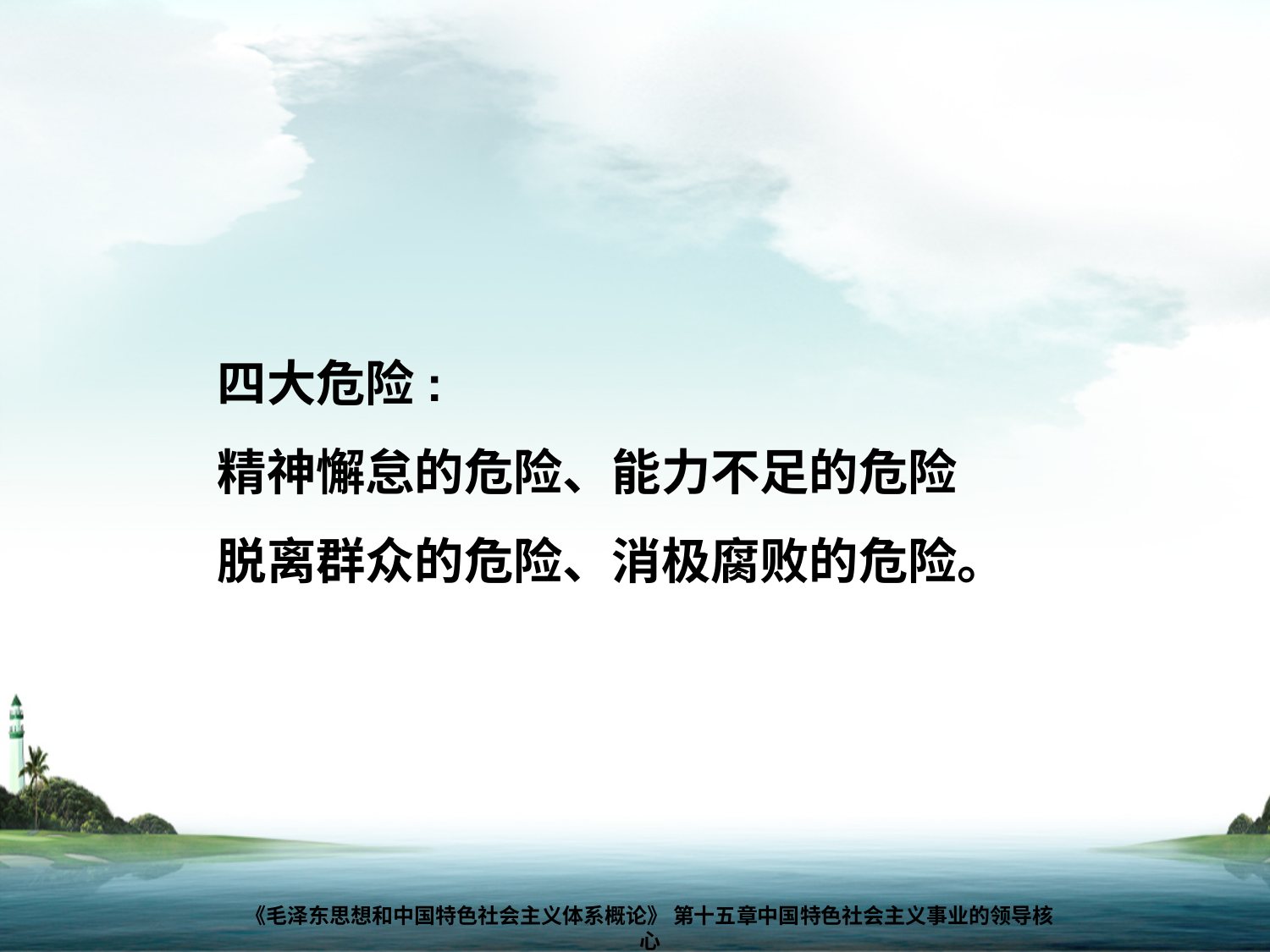

四大危险:
精神懈怠的危险、能力不足的危险
脱离群众的危险、消极腐败的危险。
《毛泽东思想和中国特色社会主义体系概论》 第十五章中国特色社会主义事业的领导核心